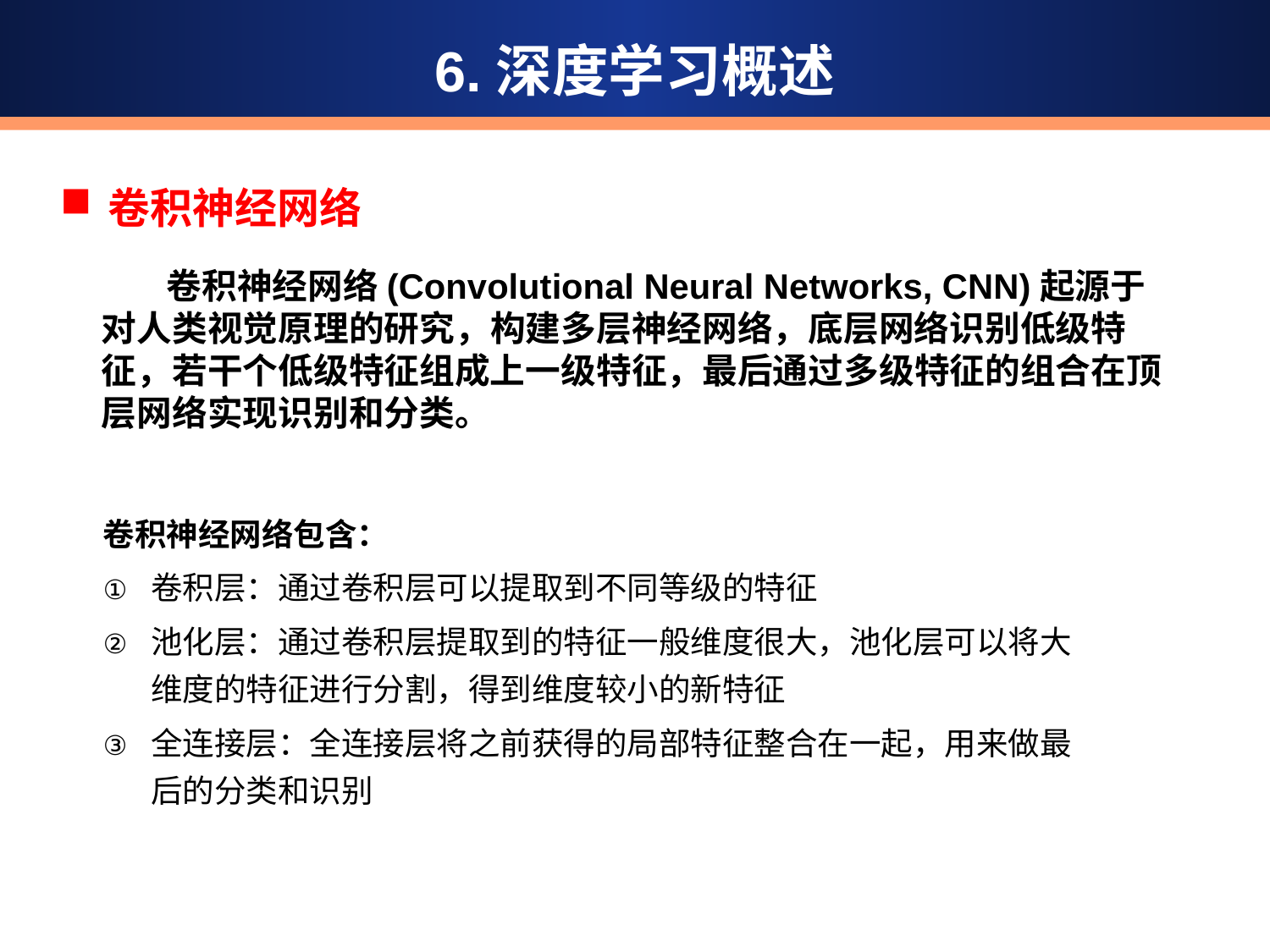

6.深度学习概述
卷积神经网络
       卷积神经网络(Convolutional Neural Networks, CNN)起源于对人类视觉原理的研究，构建多层神经网络，底层网络识别低级特征，若干个低级特征组成上一级特征，最后通过多级特征的组合在顶层网络实现识别和分类。
卷积神经网络包含：
卷积层：通过卷积层可以提取到不同等级的特征
池化层：通过卷积层提取到的特征一般维度很大，池化层可以将大维度的特征进行分割，得到维度较小的新特征
全连接层：全连接层将之前获得的局部特征整合在一起，用来做最后的分类和识别